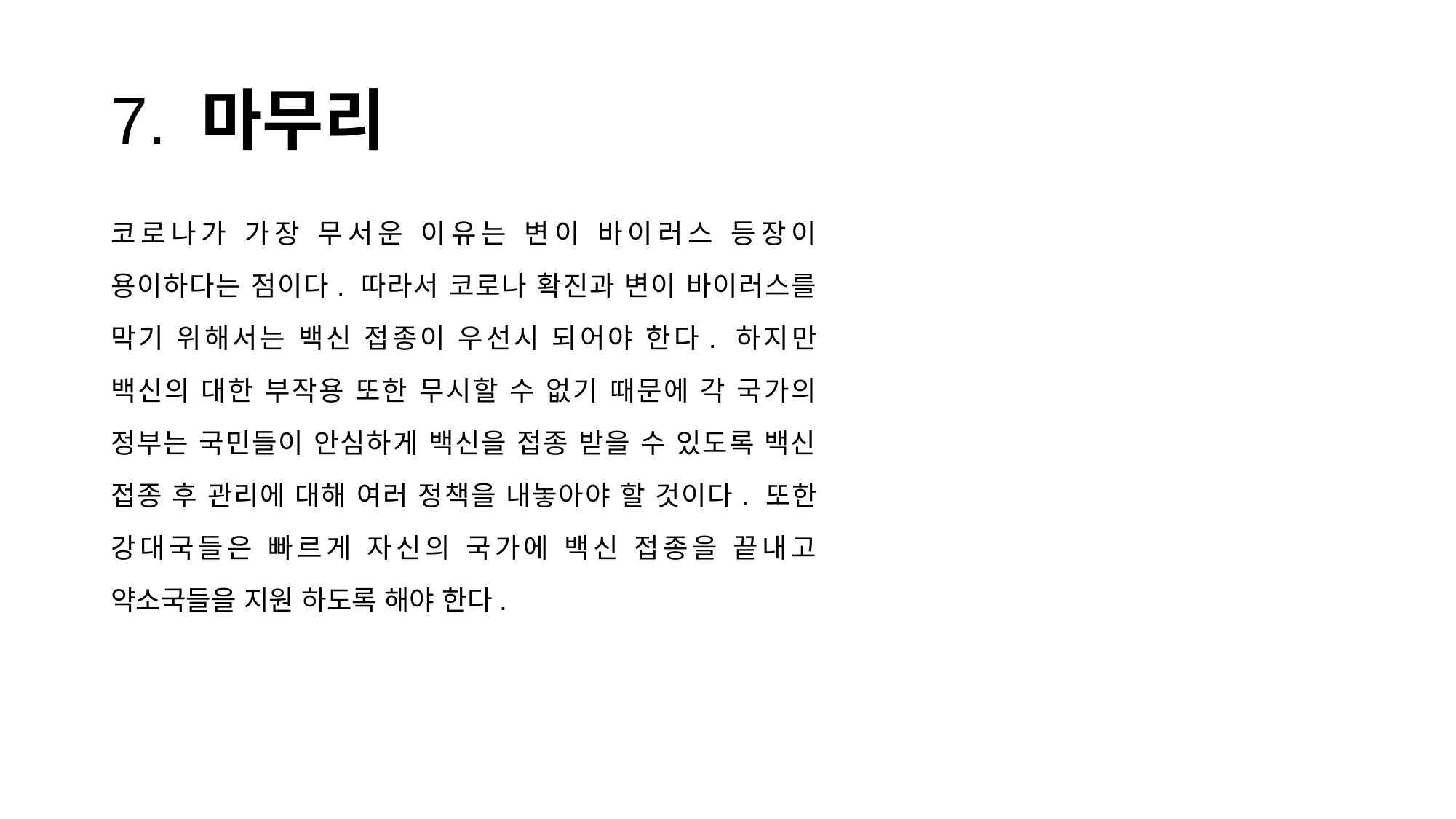

# 7. 마무리

코로나가 가장 무서운 이유는 변이 바이러스 등장이 용이하다는 점이다. 따라서 코로나 확진과 변이 바이러스를 막기 위해서는 백신 접종이 우선시 되어야 한다. 하지만 백신의 대한 부작용 또한 무시할 수 없기 때문에 각 국가의 정부는 국민들이 안심하게 백신을 접종 받을 수 있도록 백신 접종 후 관리에 대해 여러 정책을 내놓아야 할 것이다. 또한 강대국들은 빠르게 자신의 국가에 백신 접종을 끝내고 약소국들을 지원 하도록 해야 한다.